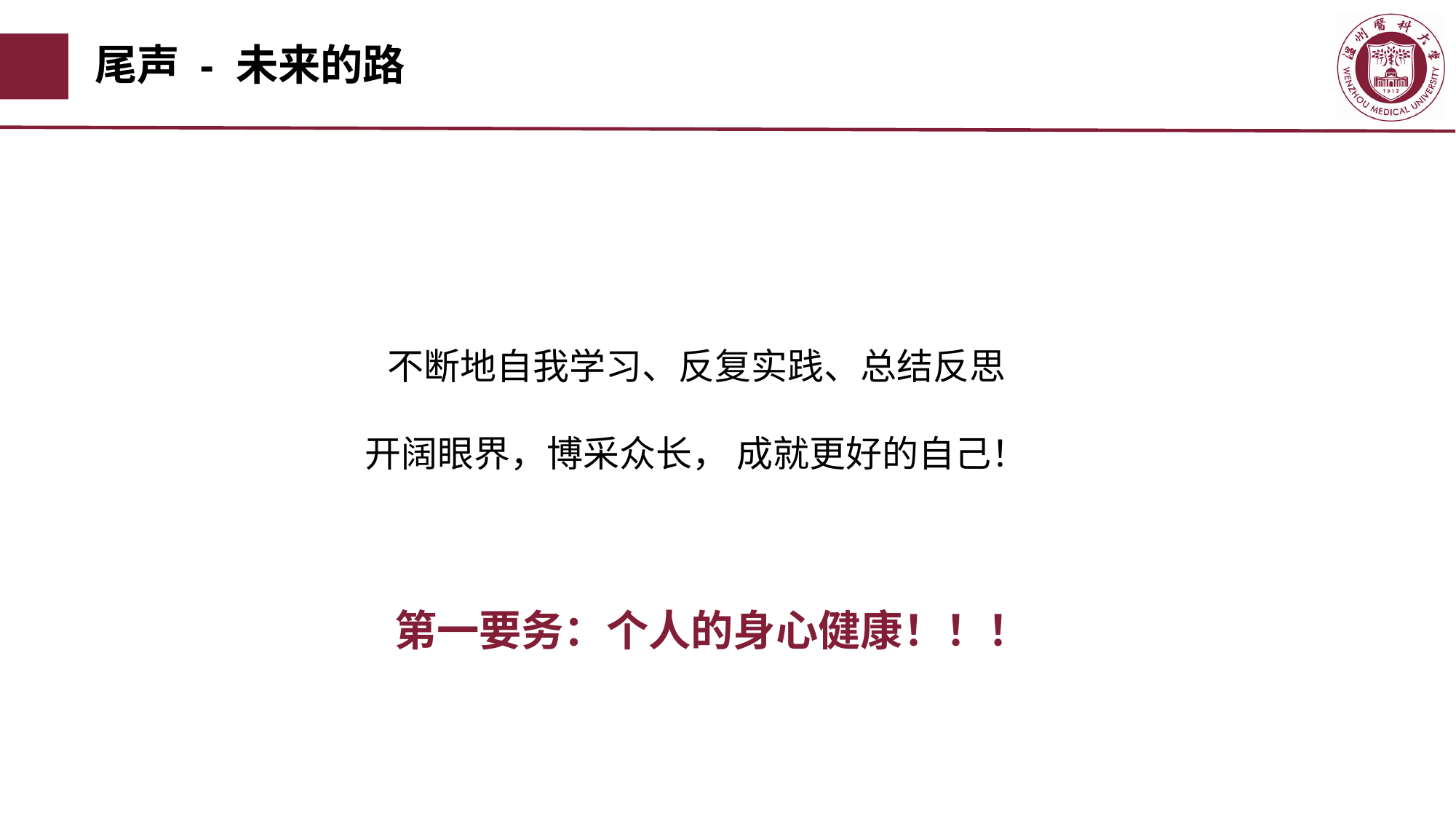

# 尾声 - 未来的路
不断地自我学习、反复实践、总结反思

开阔眼界，博采众长， 成就更好的自己！
第一要务：个人的身心健康！！！